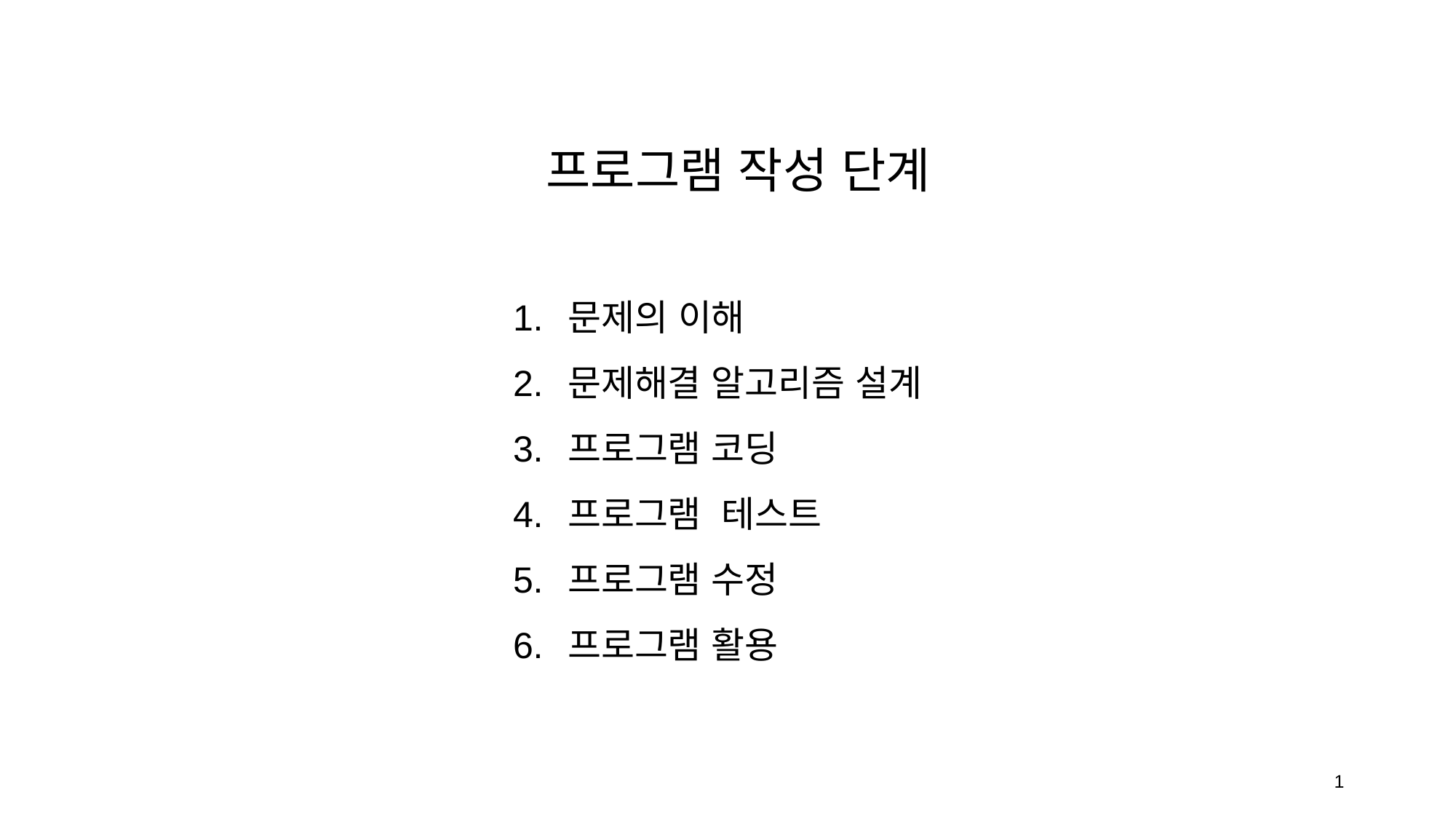

프로그램 작성 단계
문제의 이해
문제해결 알고리즘 설계
프로그램 코딩
프로그램  테스트
프로그램 수정
프로그램 활용
1